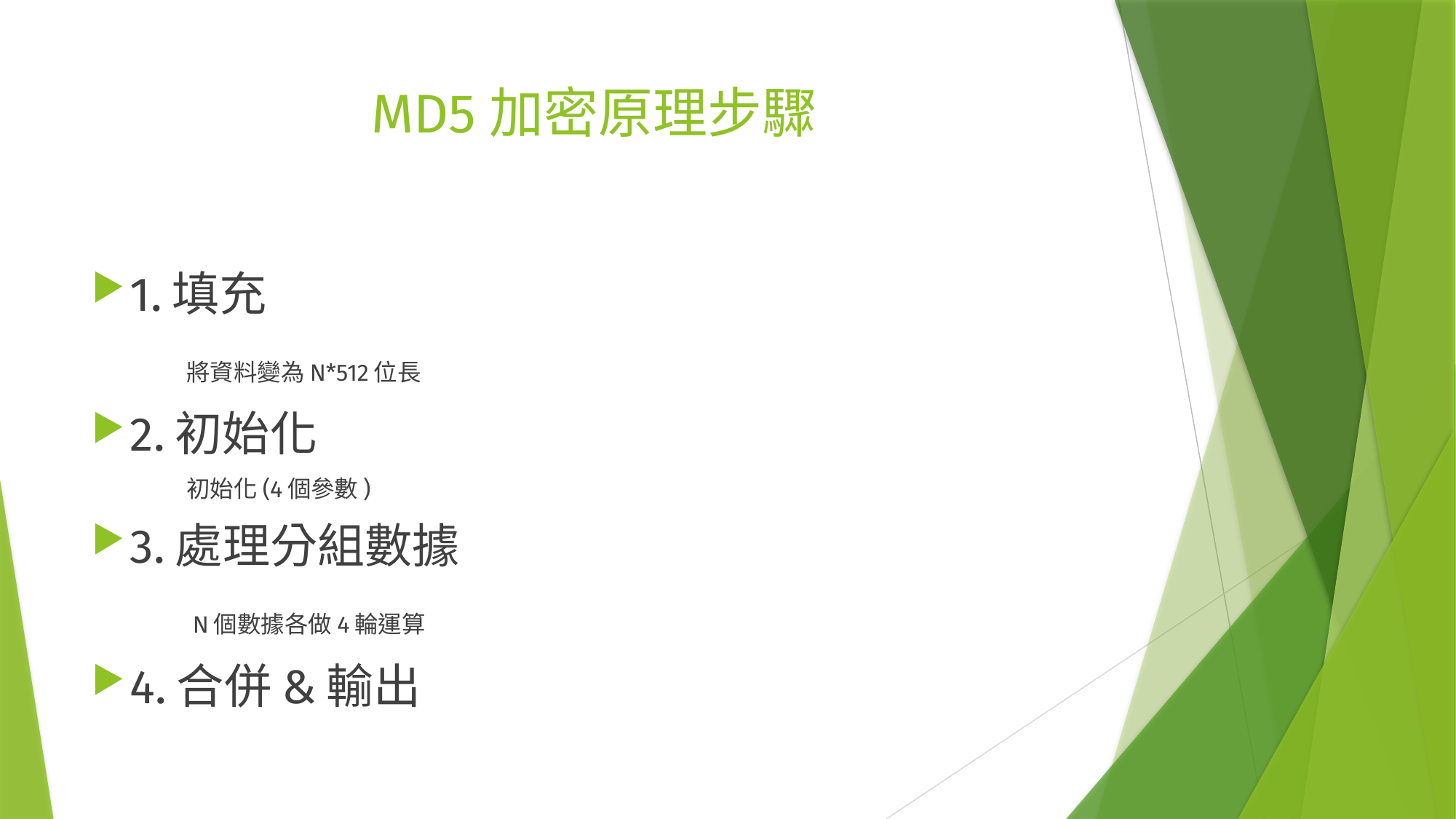

# MD5加密原理步驟
1.填充
	將資料變為N*512位長
2.初始化
	初始化(4個參數)
3.處理分組數據
	 N個數據各做4輪運算
4.合併&輸出